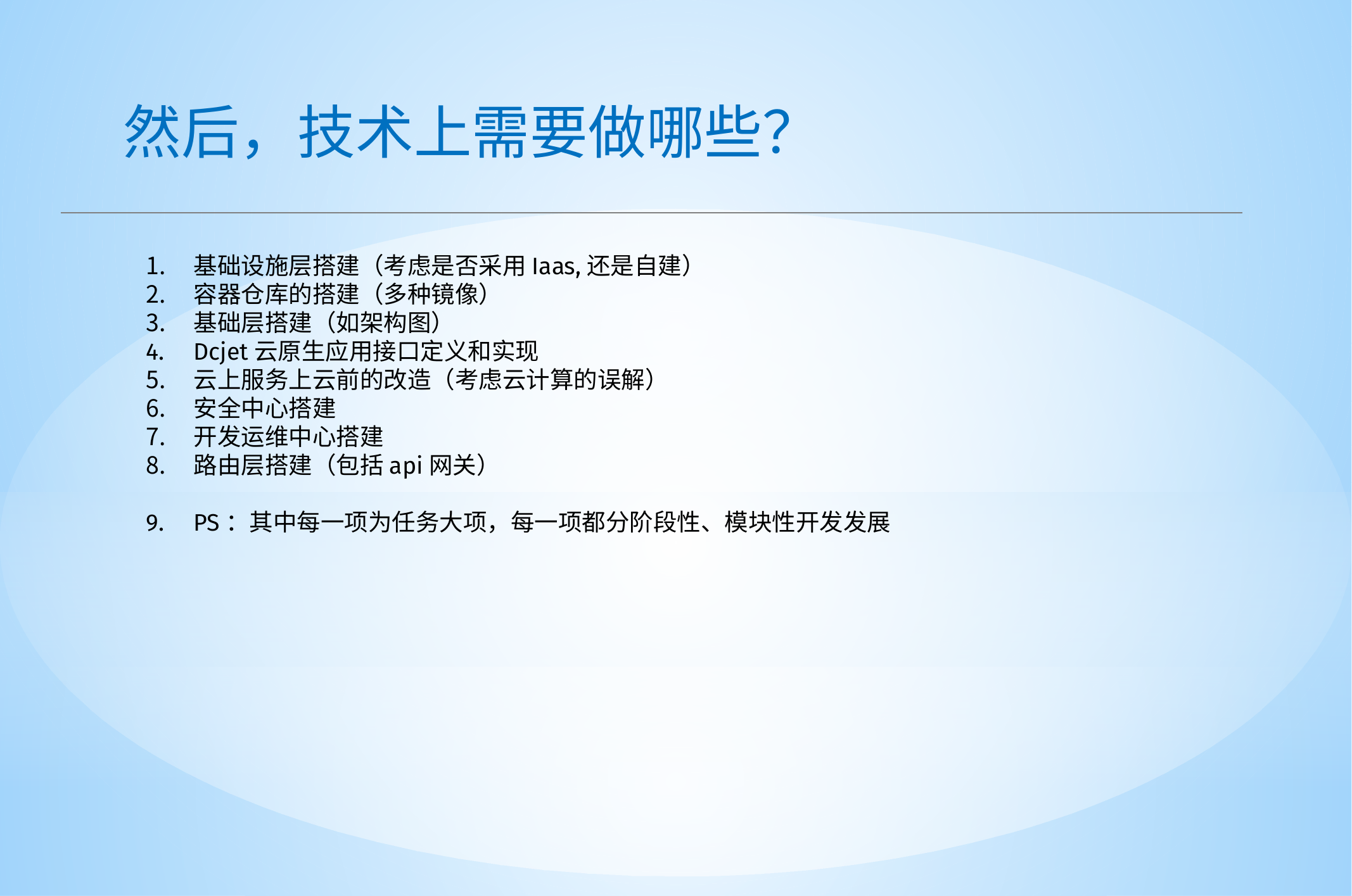

然后，技术上需要做哪些？
基础设施层搭建（考虑是否采用Iaas,还是自建）
容器仓库的搭建（多种镜像）
基础层搭建（如架构图）
Dcjet云原生应用接口定义和实现
云上服务上云前的改造（考虑云计算的误解）
安全中心搭建
开发运维中心搭建
路由层搭建（包括api网关）

PS：其中每一项为任务大项，每一项都分阶段性、模块性开发发展